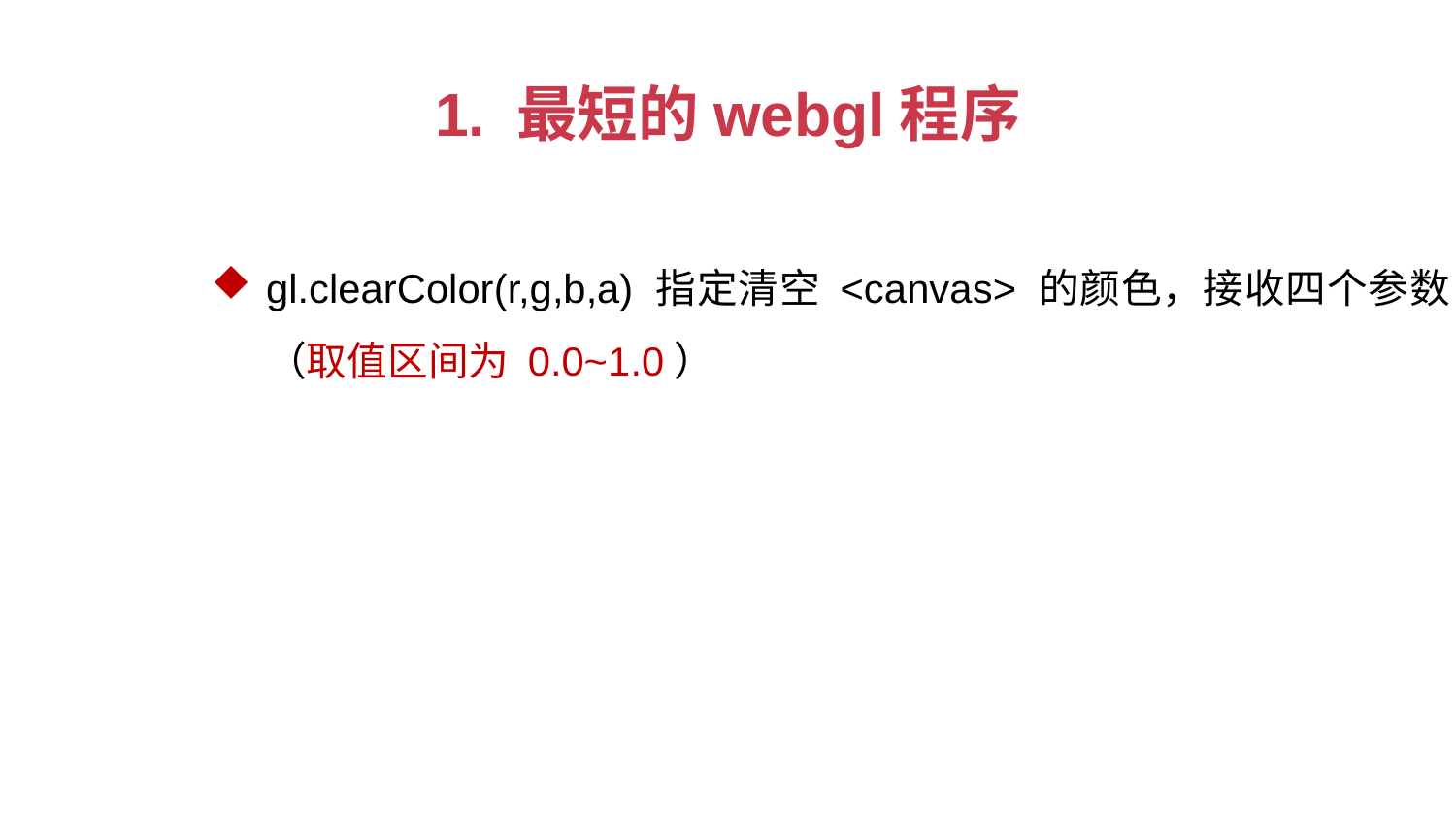

1. 最短的webgl程序
gl.clearColor(r,g,b,a) 指定清空 <canvas> 的颜⾊，接收四个参数（取值区间为 0.0~1.0）